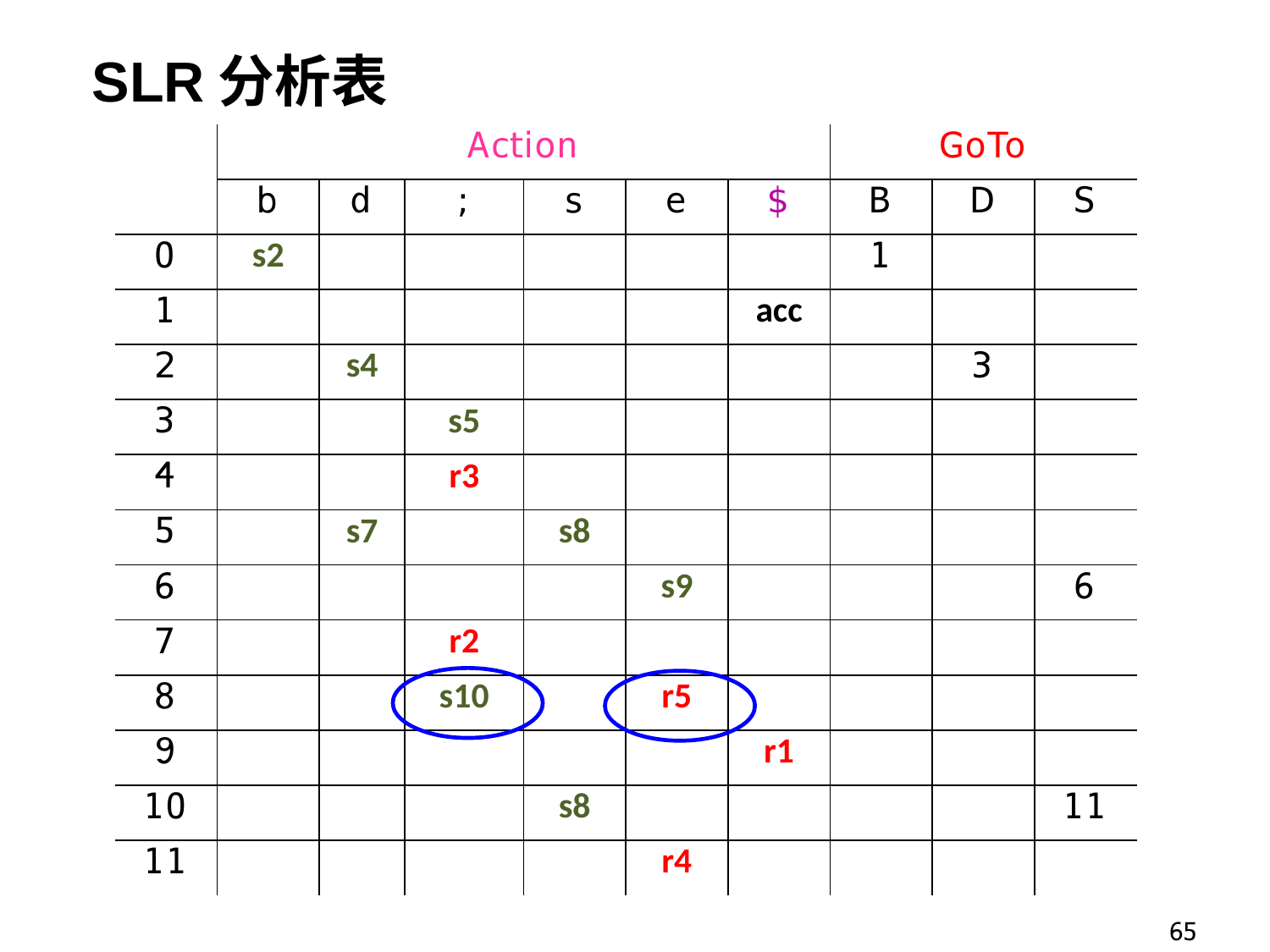

SLR分析表
|  | Action |  |  |  |  |  | GoTo |  |  |
| --- | --- | --- | --- | --- | --- | --- | --- | --- | --- |
|  | b | d | ; | s | e | $ | B | D | S |
| 0 | s2 |  |  |  |  |  | 1 |  |  |
| 1 |  |  |  |  |  | acc |  |  |  |
| 2 |  | s4 |  |  |  |  |  | 3 |  |
| 3 |  |  | s5 |  |  |  |  |  |  |
| 4 |  |  | r3 |  |  |  |  |  |  |
| 5 |  | s7 |  | s8 |  |  |  |  |  |
| 6 |  |  |  |  | s9 |  |  |  | 6 |
| 7 |  |  | r2 |  |  |  |  |  |  |
| 8 |  |  | s10 |  | r5 |  |  |  |  |
| 9 |  |  |  |  |  | r1 |  |  |  |
| 10 |  |  |  | s8 |  |  |  |  | 11 |
| 11 |  |  |  |  | r4 |  |  |  |  |

65